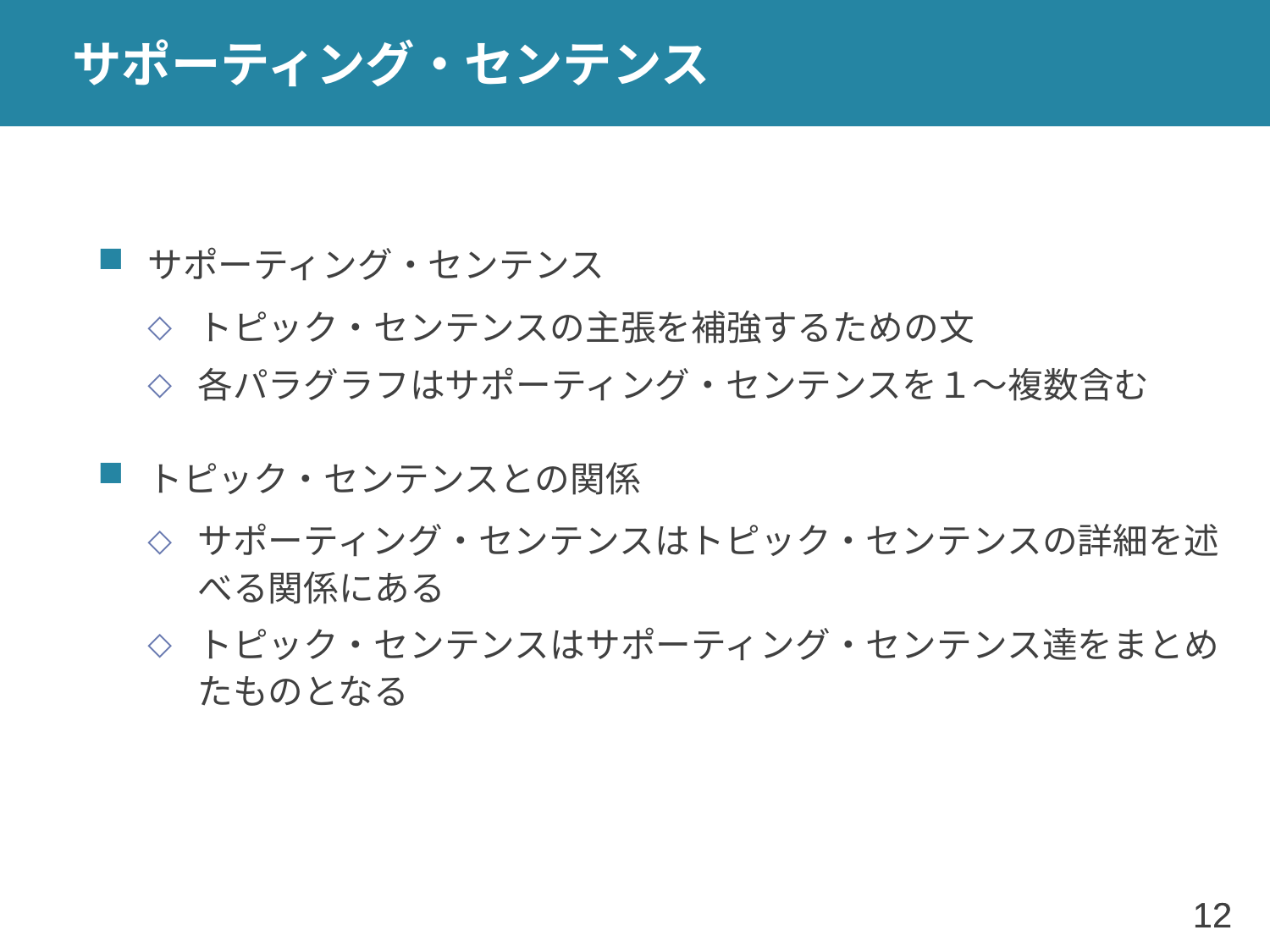

# サポーティング・センテンス
サポーティング・センテンス
トピック・センテンスの主張を補強するための文
各パラグラフはサポーティング・センテンスを１～複数含む
トピック・センテンスとの関係
サポーティング・センテンスはトピック・センテンスの詳細を述べる関係にある
トピック・センテンスはサポーティング・センテンス達をまとめたものとなる